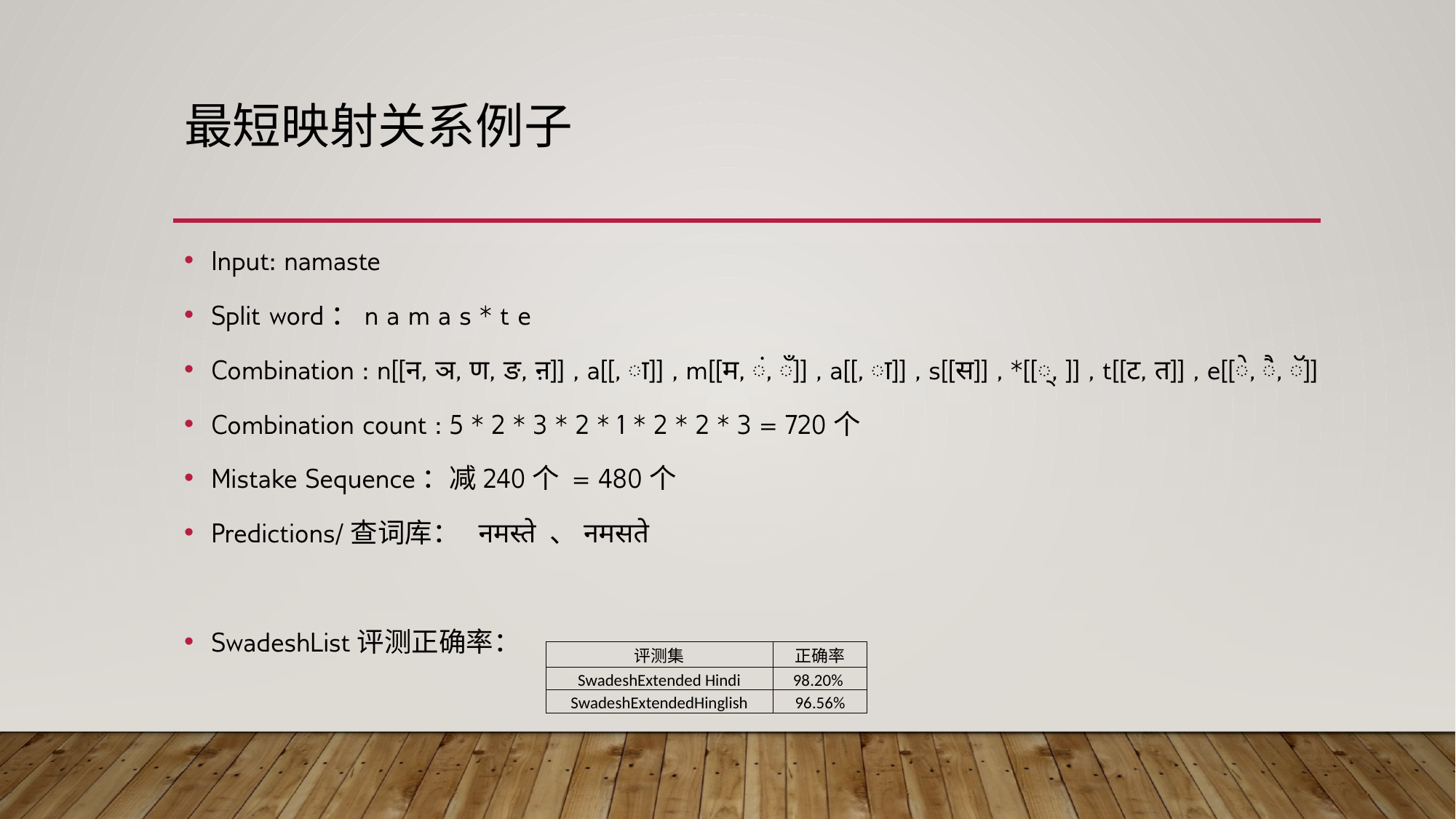

# 最短映射关系例子
Input: namaste
Split word：n a m a s * t e
Combination : n[[न, ञ, ण, ङ, ऩ]] , a[[, ा]] , m[[म, ं, ँ]] , a[[, ा]] , s[[स]] , *[[्, ]] , t[[ट, त]] , e[[े, ै, ॅ]]
Combination count : 5 * 2 * 3 * 2 * 1 * 2 * 2 * 3 = 720个
Mistake Sequence：减240个 = 480个
Predictions/查词库：  नमस्ते 、नमसते

SwadeshList评测正确率：

| 评测集 | 正确率 |
| --- | --- |
| SwadeshExtended Hindi | 98.20% |
| SwadeshExtendedHinglish | 96.56% |